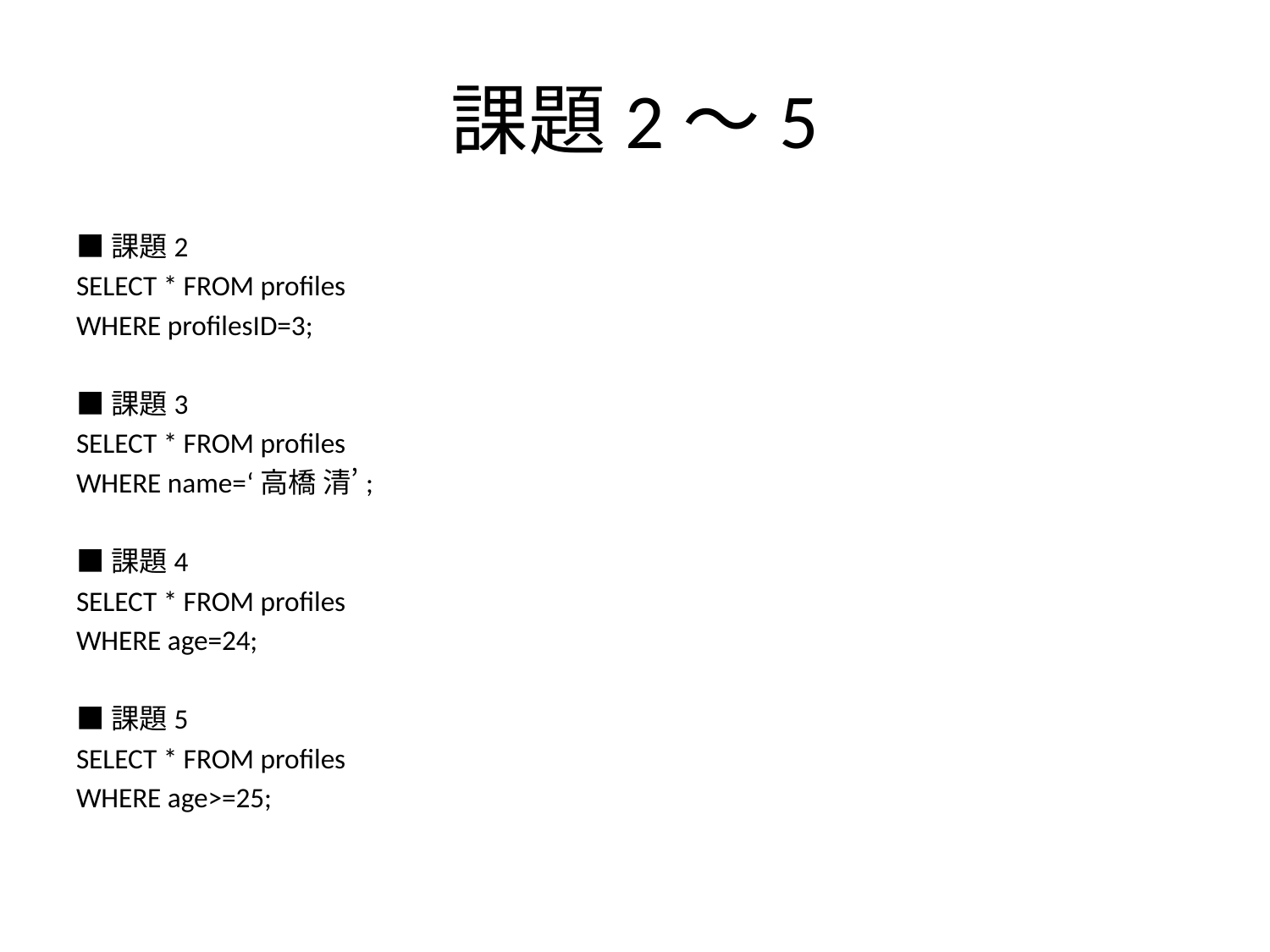

# 課題2〜5
■課題2
SELECT * FROM profiles
WHERE profilesID=3;

■課題3
SELECT * FROM profiles
WHERE name=‘高橋 清’;

■課題4
SELECT * FROM profiles
WHERE age=24;

■課題5
SELECT * FROM profiles
WHERE age>=25;